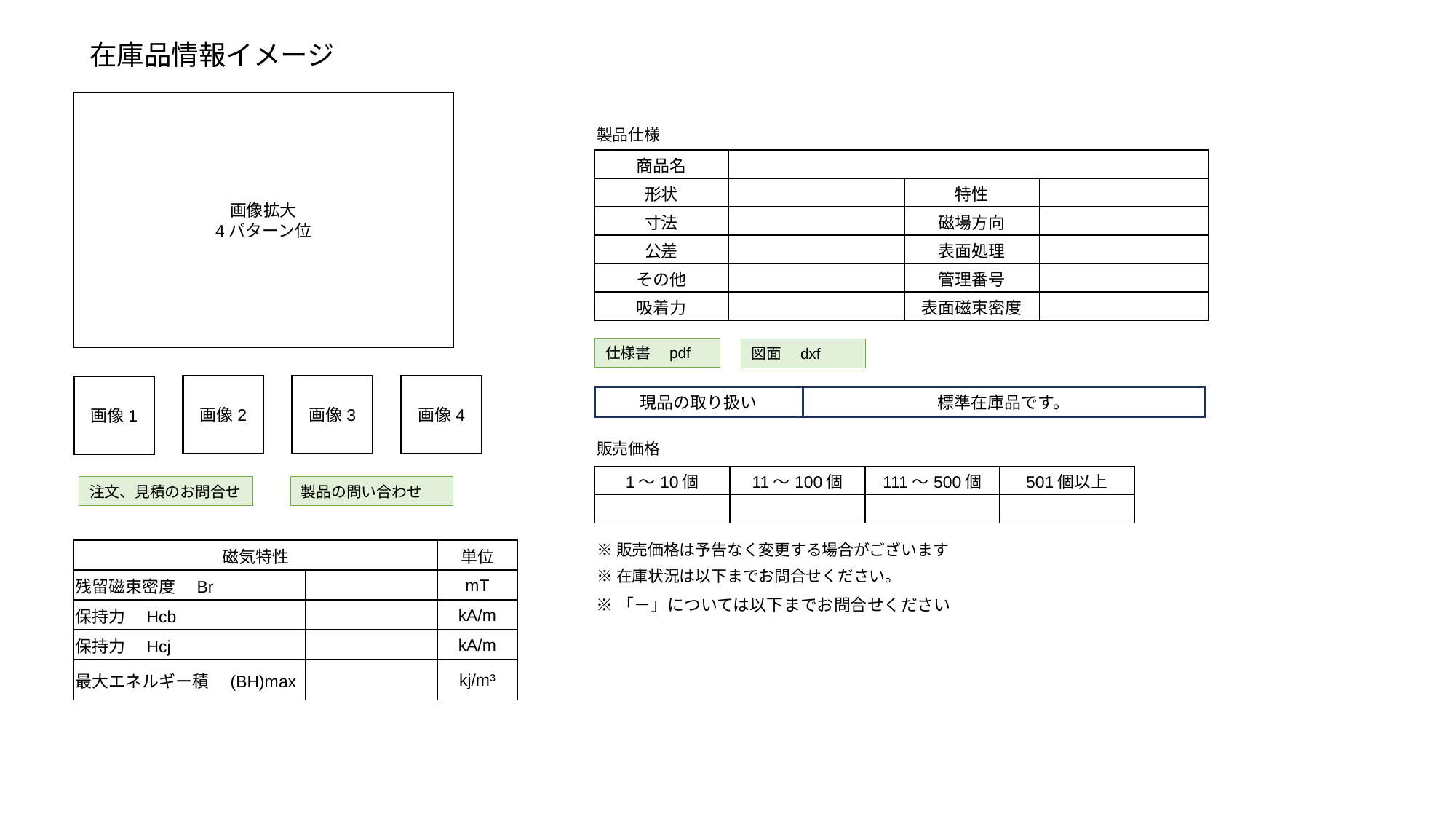

在庫品情報イメージ
画像拡大
4パターン位
製品仕様
| 商品名 |  |  |  |
| --- | --- | --- | --- |
| 形状 |  | 特性 |  |
| 寸法 |  | 磁場方向 |  |
| 公差 |  | 表面処理 |  |
| その他 |  | 管理番号 |  |
| 吸着力 |  | 表面磁束密度 |  |
仕様書　pdf
図面　dxf
画像2
画像3
画像4
画像1
現品の取り扱い
標準在庫品です。
販売価格
| 1～10個 | 11～100個 | 111～500個 | 501個以上 |
| --- | --- | --- | --- |
|  |  |  |  |
注文、見積のお問合せ
製品の問い合わせ
※販売価格は予告なく変更する場合がございます
| 磁気特性 |  | 単位 |
| --- | --- | --- |
| 残留磁束密度　Br |  | mT |
| 保持力　Hcb |  | kA/m |
| 保持力　Hcj |  | kA/m |
| 最大エネルギー積　(BH)max |  | kj/m³ |
※在庫状況は以下までお問合せください。
※「－」については以下までお問合せください